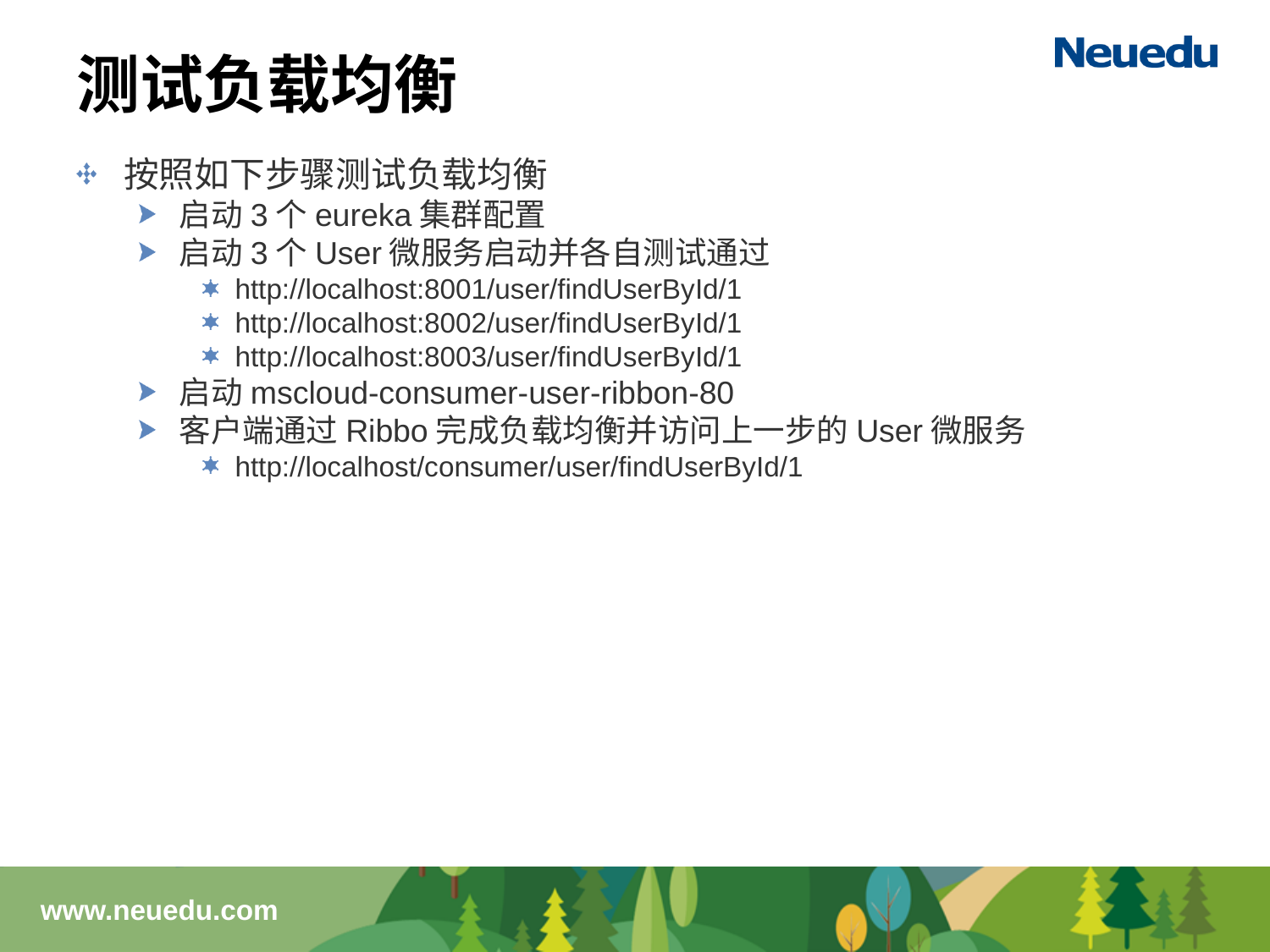

# 测试负载均衡
按照如下步骤测试负载均衡
启动3个eureka集群配置
启动3个User微服务启动并各自测试通过
http://localhost:8001/user/findUserById/1
http://localhost:8002/user/findUserById/1
http://localhost:8003/user/findUserById/1
启动mscloud-consumer-user-ribbon-80
客户端通过Ribbo完成负载均衡并访问上一步的User微服务
http://localhost/consumer/user/findUserById/1